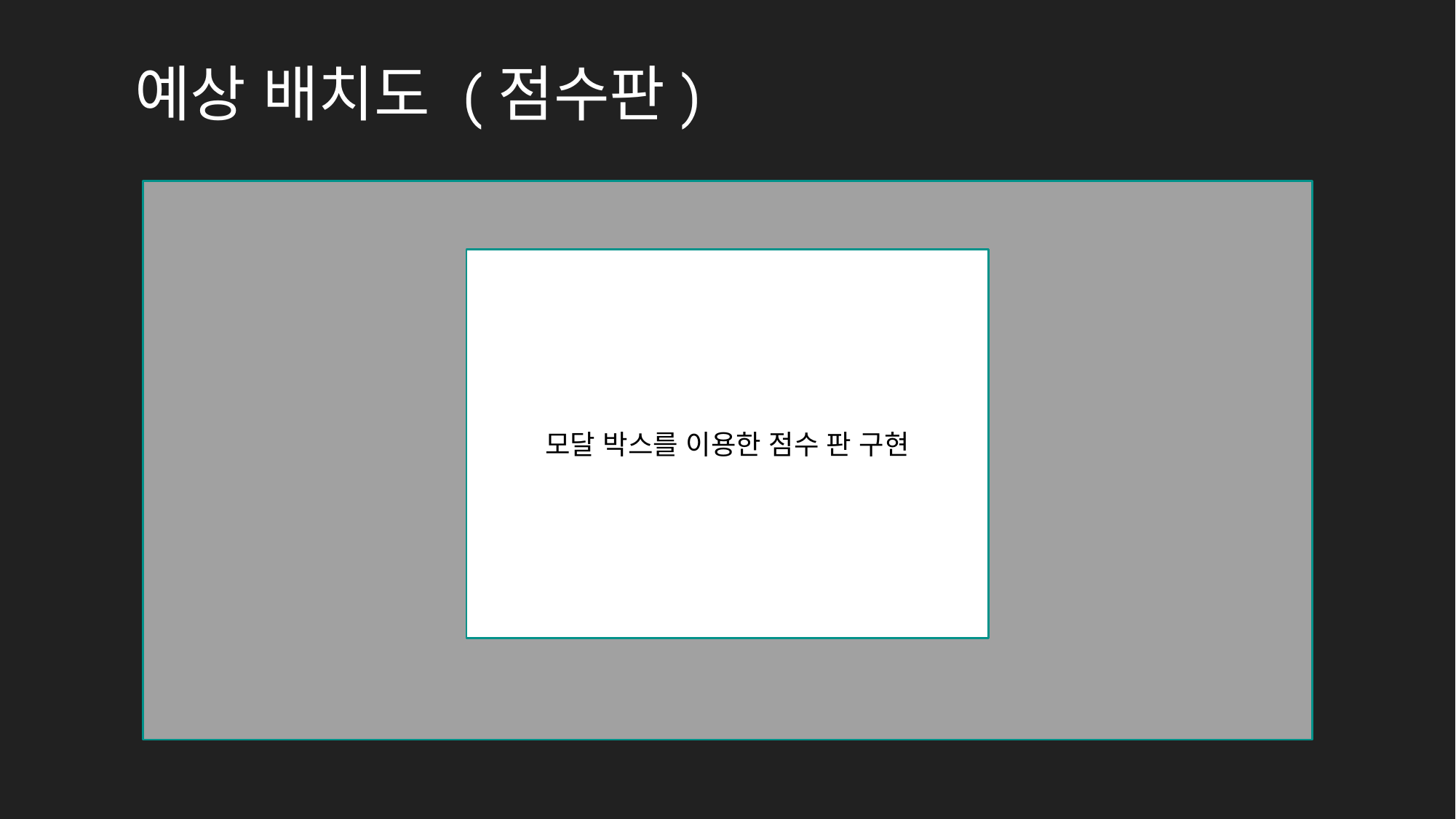

예상 배치도 (점수판)

모달 박스를 이용한 점수 판 구현